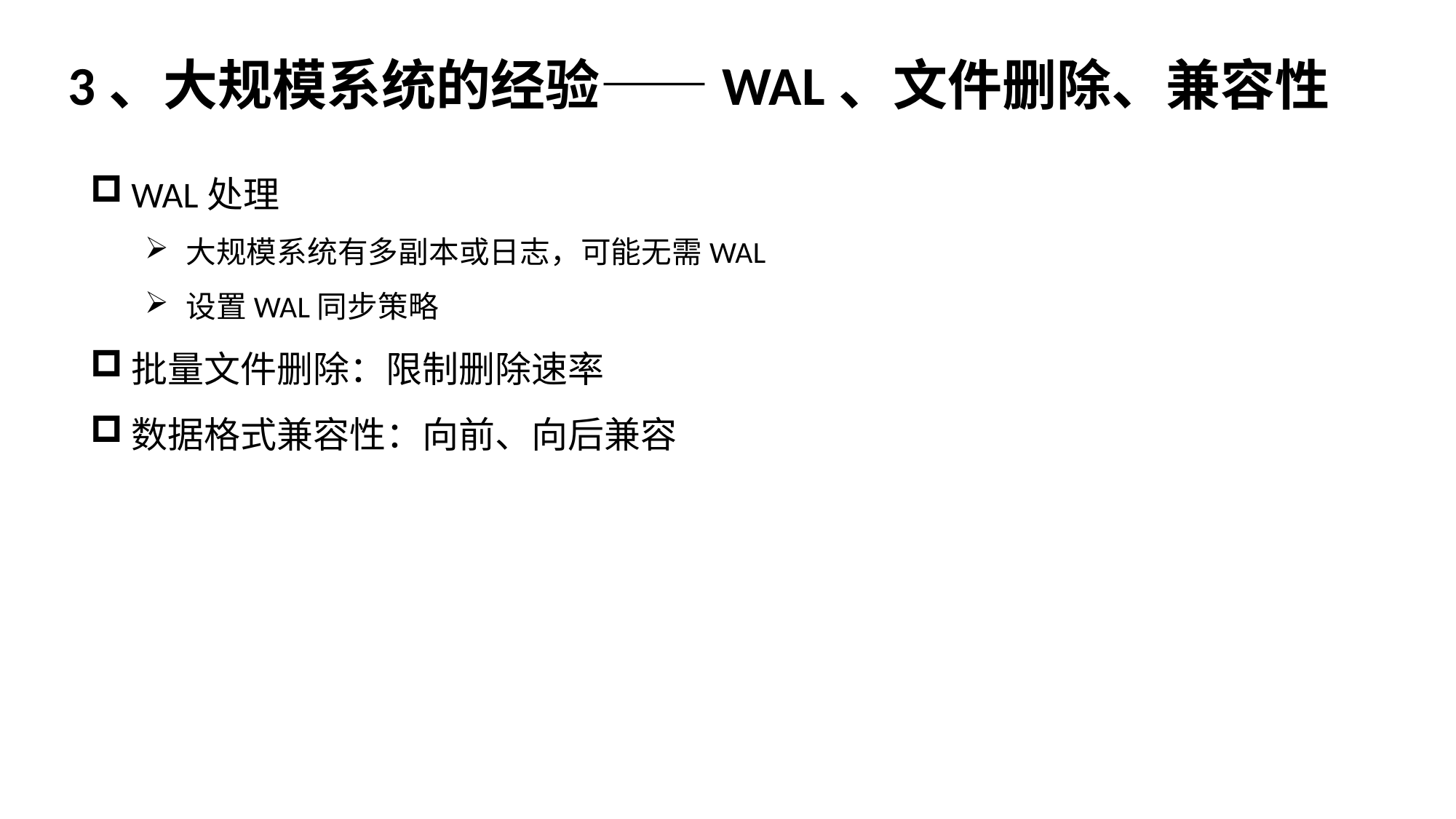

3、大规模系统的经验——WAL、文件删除、兼容性
WAL处理
大规模系统有多副本或日志，可能无需WAL
设置WAL同步策略
批量文件删除：限制删除速率
数据格式兼容性：向前、向后兼容